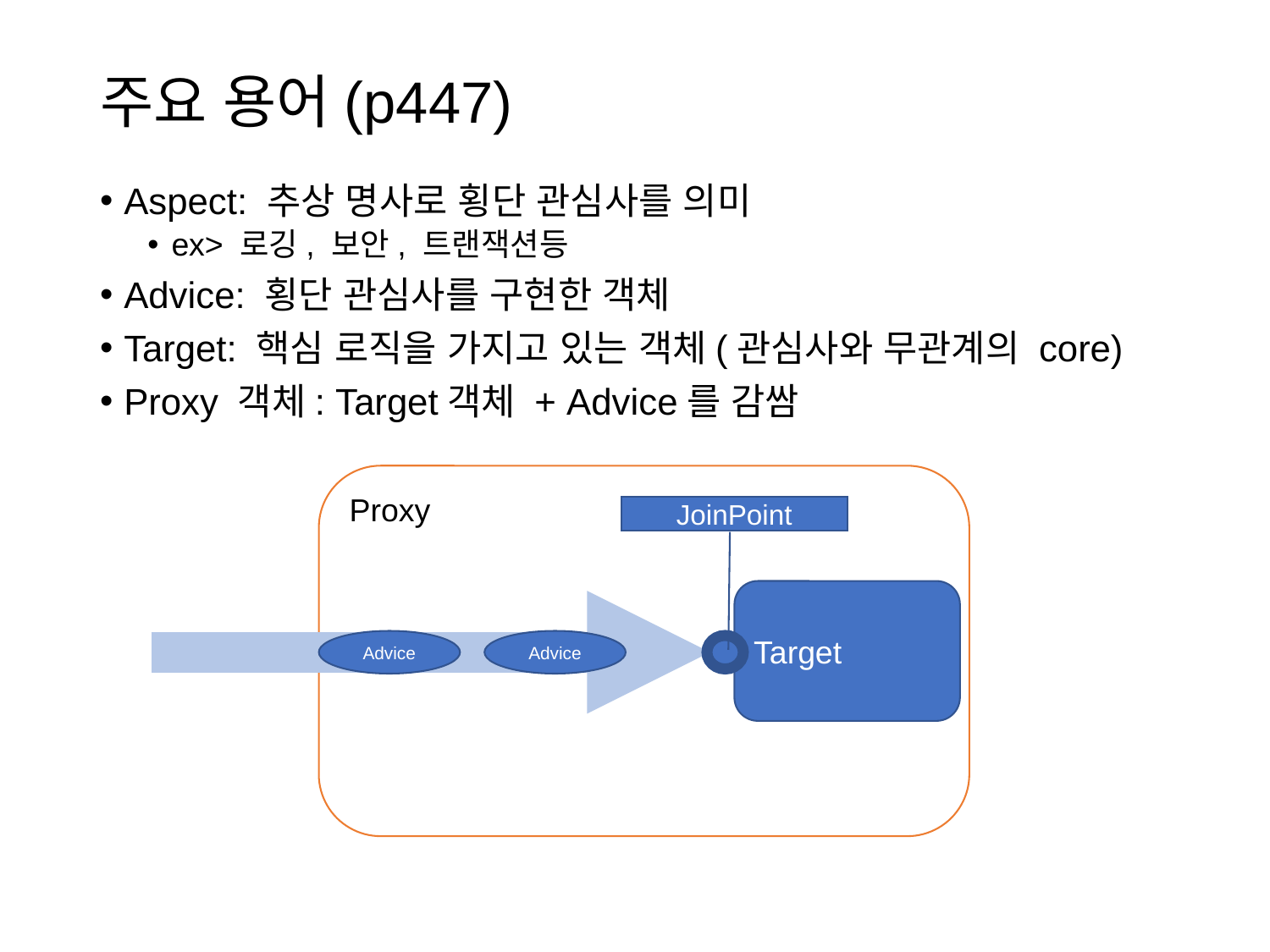

# 주요 용어(p447)
Aspect: 추상 명사로 횡단 관심사를 의미
ex> 로깅, 보안, 트랜잭션등
Advice: 횡단 관심사를 구현한 객체
Target: 핵심 로직을 가지고 있는 객체(관심사와 무관계의 core)
Proxy 객체: Target객체 + Advice를 감쌈
Proxy
JoinPoint
Target
Advice
Advice